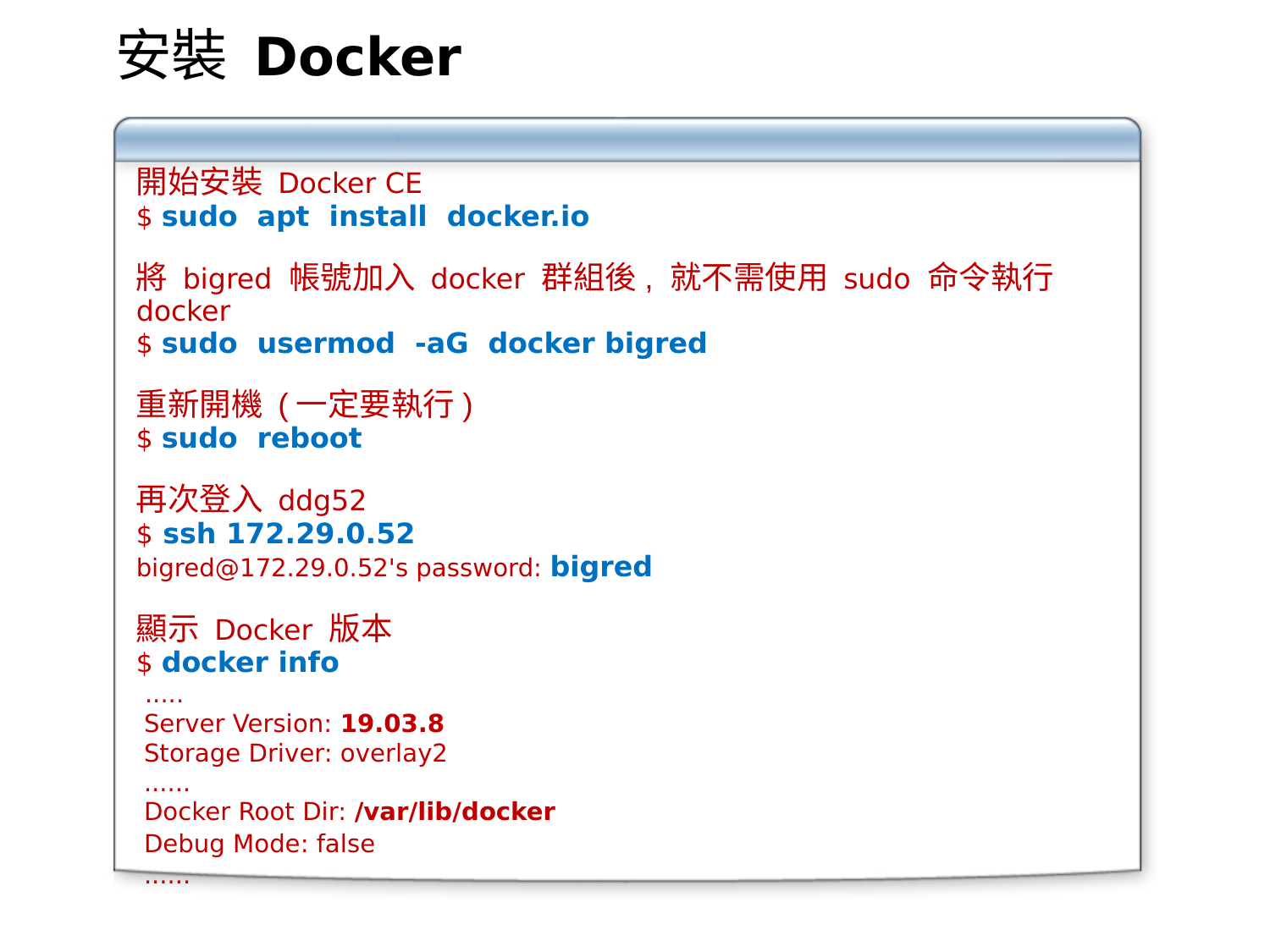

# 安裝 Docker
開始安裝 Docker CE
$ sudo  apt  install  docker.io

將 bigred 帳號加入 docker 群組後, 就不需使用 sudo 命令執行 docker
$ sudo  usermod  -aG  docker bigred

重新開機 (一定要執行)
$ sudo  reboot

再次登入 ddg52
$ ssh 172.29.0.52
bigred@172.29.0.52's password: bigred

顯示 Docker 版本
$ docker info
 .....
 Server Version: 19.03.8
 Storage Driver: overlay2
 ......
 Docker Root Dir: /var/lib/docker
 Debug Mode: false
 ......